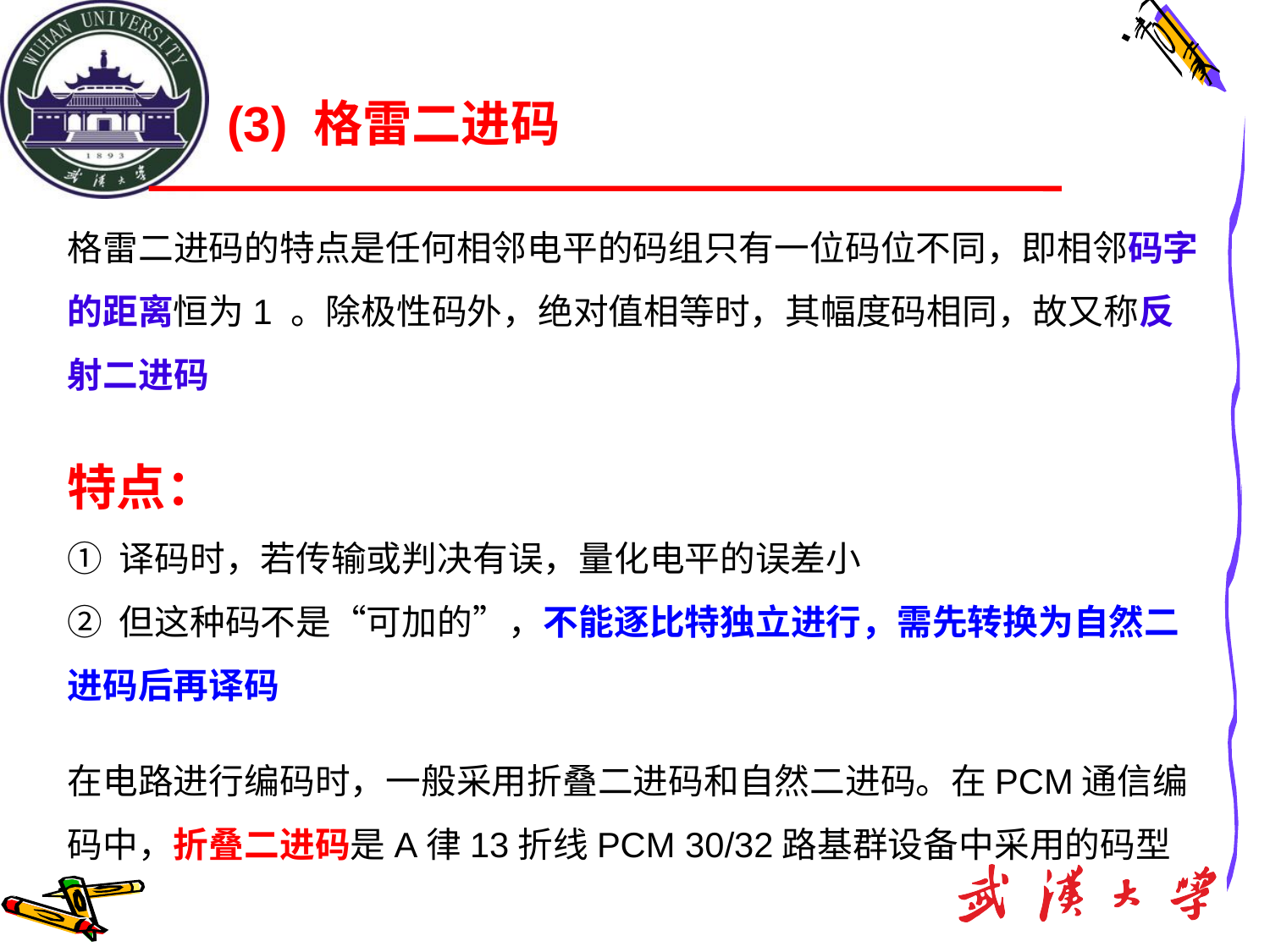

(3) 格雷二进码
格雷二进码的特点是任何相邻电平的码组只有一位码位不同，即相邻码字的距离恒为1 。除极性码外，绝对值相等时，其幅度码相同，故又称反射二进码

特点：
① 译码时，若传输或判决有误，量化电平的误差小
② 但这种码不是“可加的”，不能逐比特独立进行，需先转换为自然二进码后再译码

在电路进行编码时，一般采用折叠二进码和自然二进码。在PCM通信编码中，折叠二进码是A律13折线PCM 30/32路基群设备中采用的码型